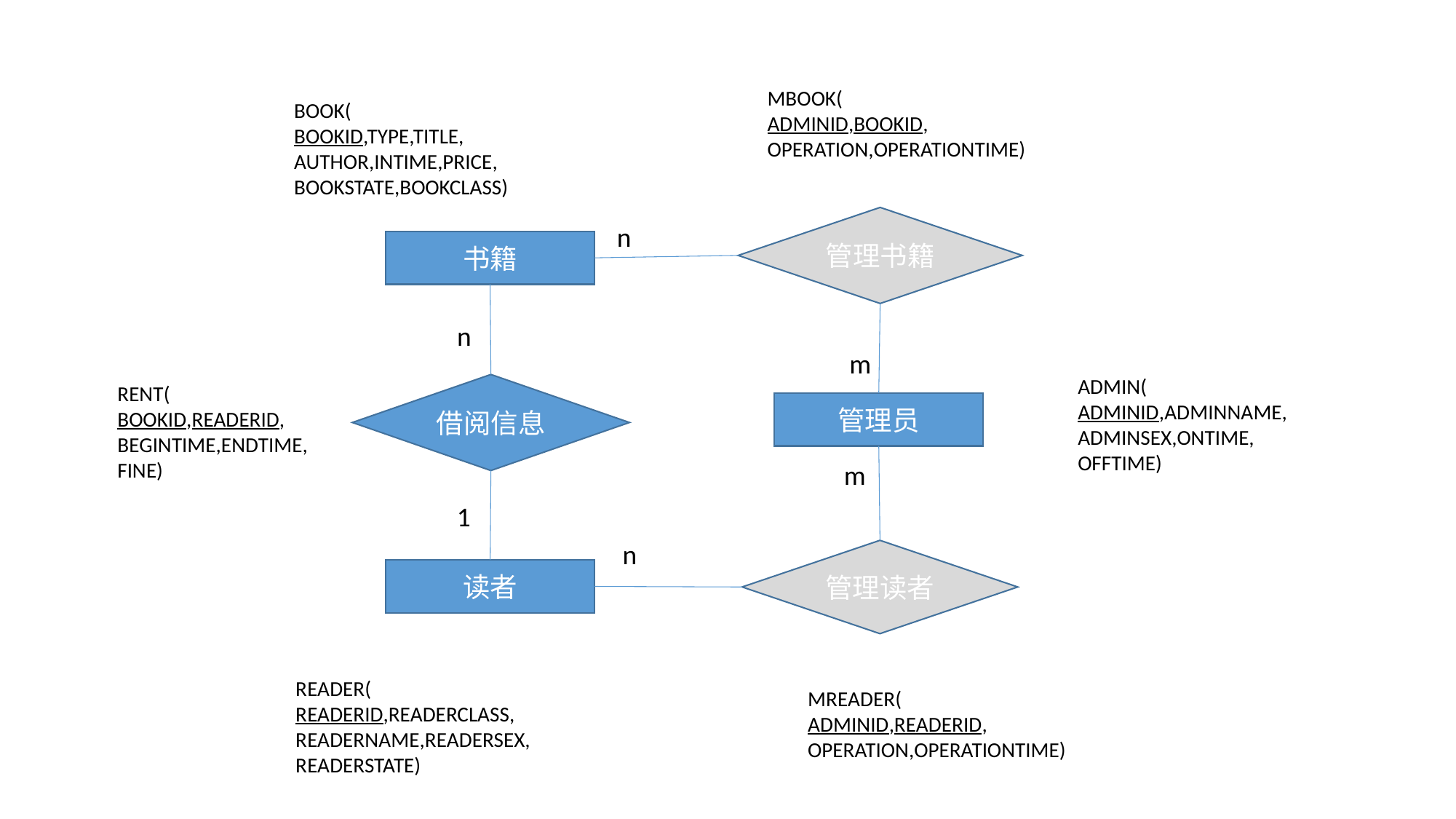

MBOOK(
ADMINID,BOOKID,
OPERATION,OPERATIONTIME)
BOOK(
BOOKID,TYPE,TITLE,
AUTHOR,INTIME,PRICE,
BOOKSTATE,BOOKCLASS)
管理书籍
n
书籍
n
m
ADMIN(
ADMINID,ADMINNAME,
ADMINSEX,ONTIME,
OFFTIME)
借阅信息
RENT(
BOOKID,READERID,
BEGINTIME,ENDTIME,
FINE)
管理员
m
1
n
管理读者
读者
READER(
READERID,READERCLASS,
READERNAME,READERSEX,
READERSTATE)
MREADER(
ADMINID,READERID,
OPERATION,OPERATIONTIME)